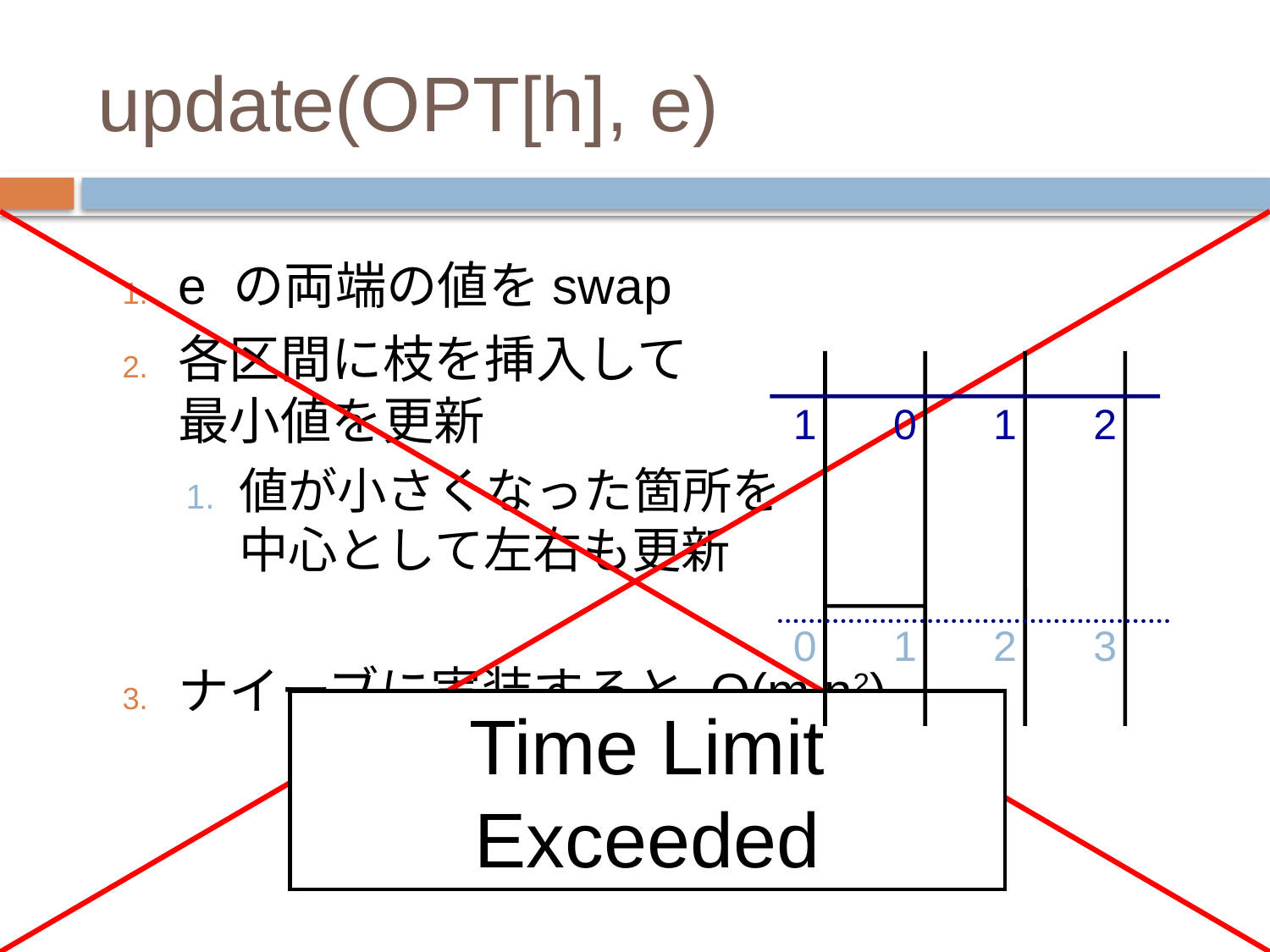

update(OPT[h], e)

e の両端の値をswap
各区間に枝を挿入して
最小値を更新
値が小さくなった箇所を
中心として左右も更新

ナイーブに実装すると O(m n2)

1
1
2
0

0
1
2
3

Time Limit Exceeded